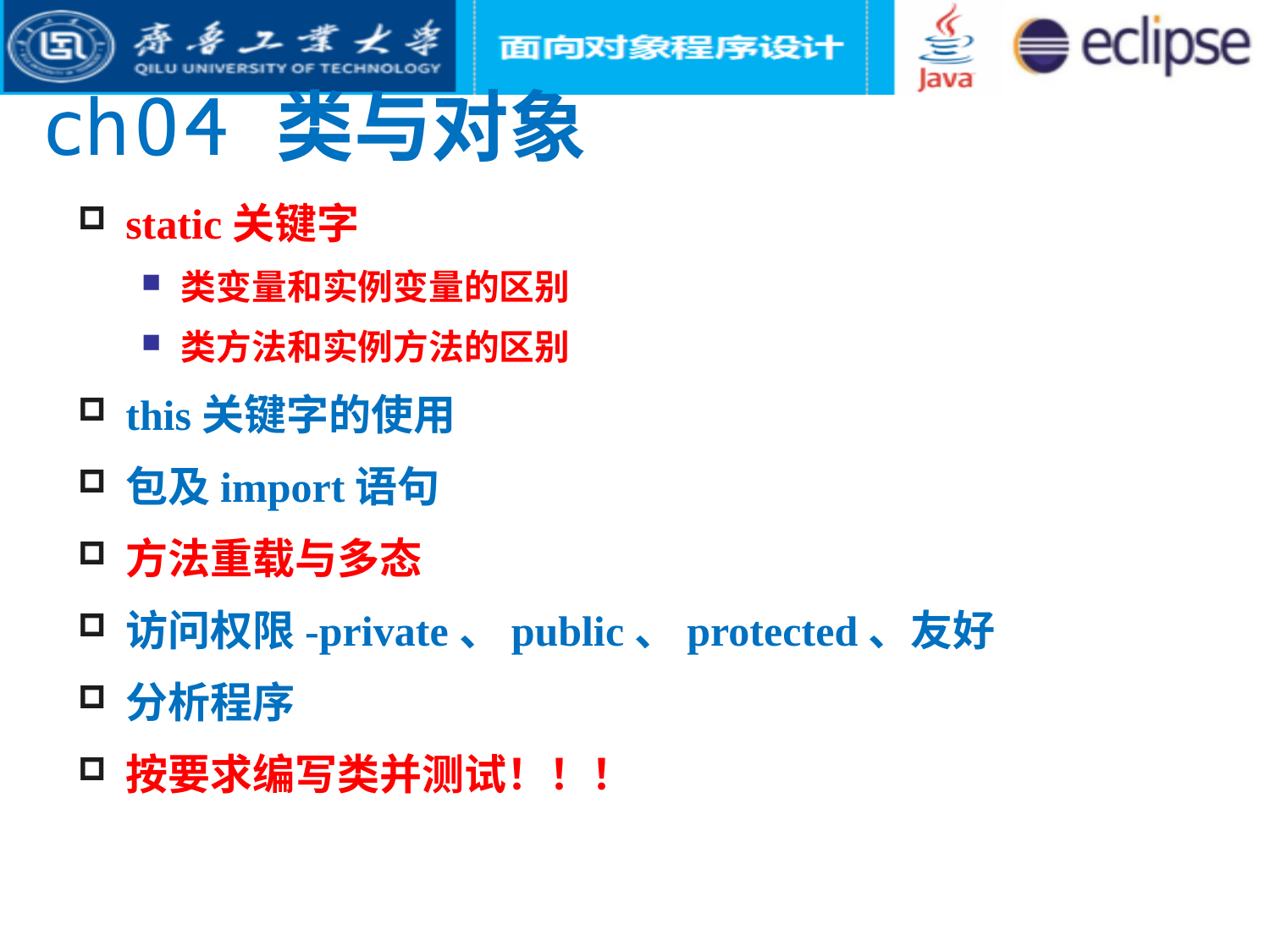

# ch04 类与对象
static关键字
类变量和实例变量的区别
类方法和实例方法的区别
this关键字的使用
包及import语句
方法重载与多态
访问权限-private、public、protected、友好
分析程序
按要求编写类并测试！！！
8